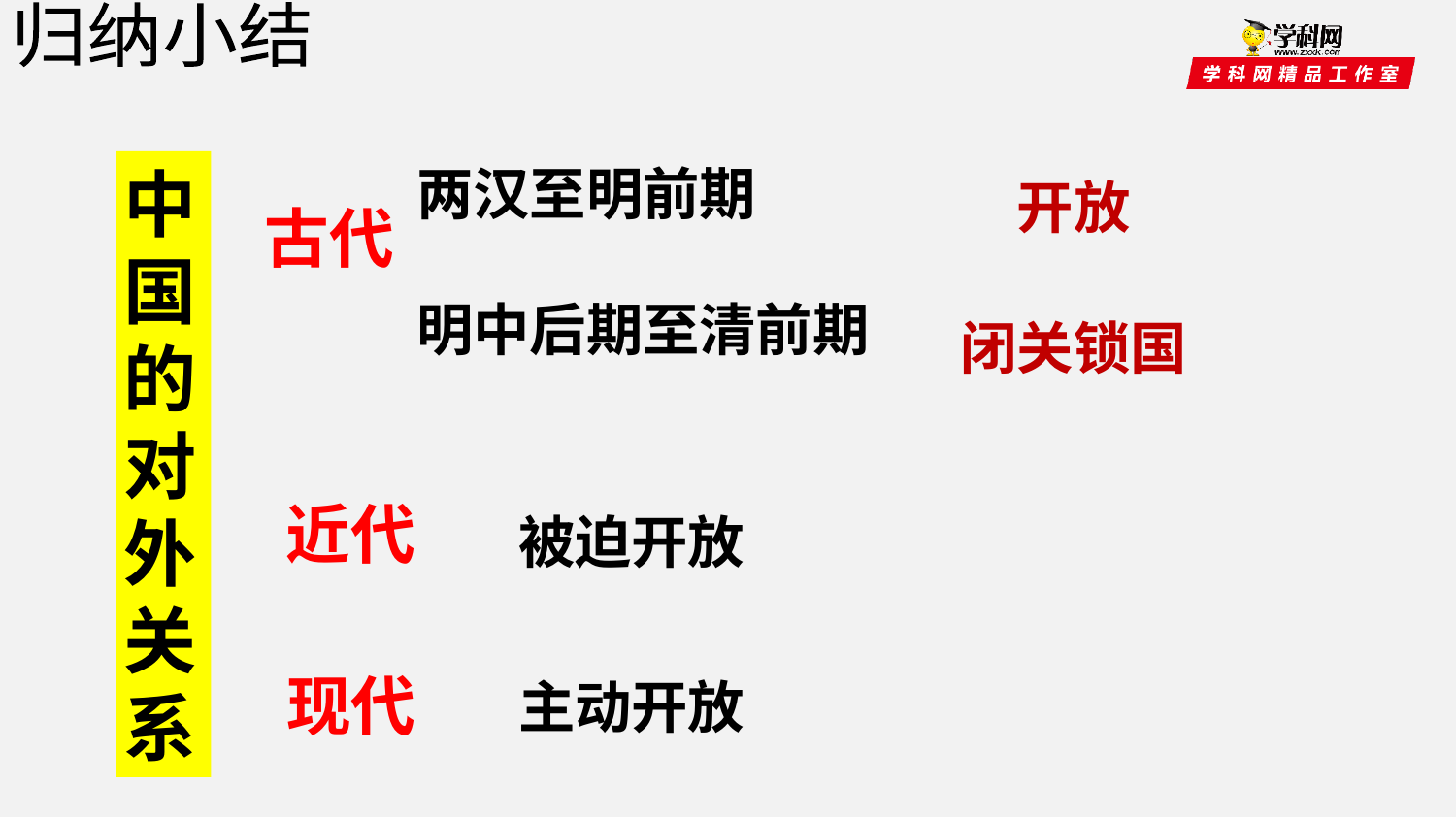

归纳小结
开放
中
国
的
对
外
关
系
古代
两汉至明前期

明中后期至清前期
闭关锁国
近代
被迫开放
现代
主动开放